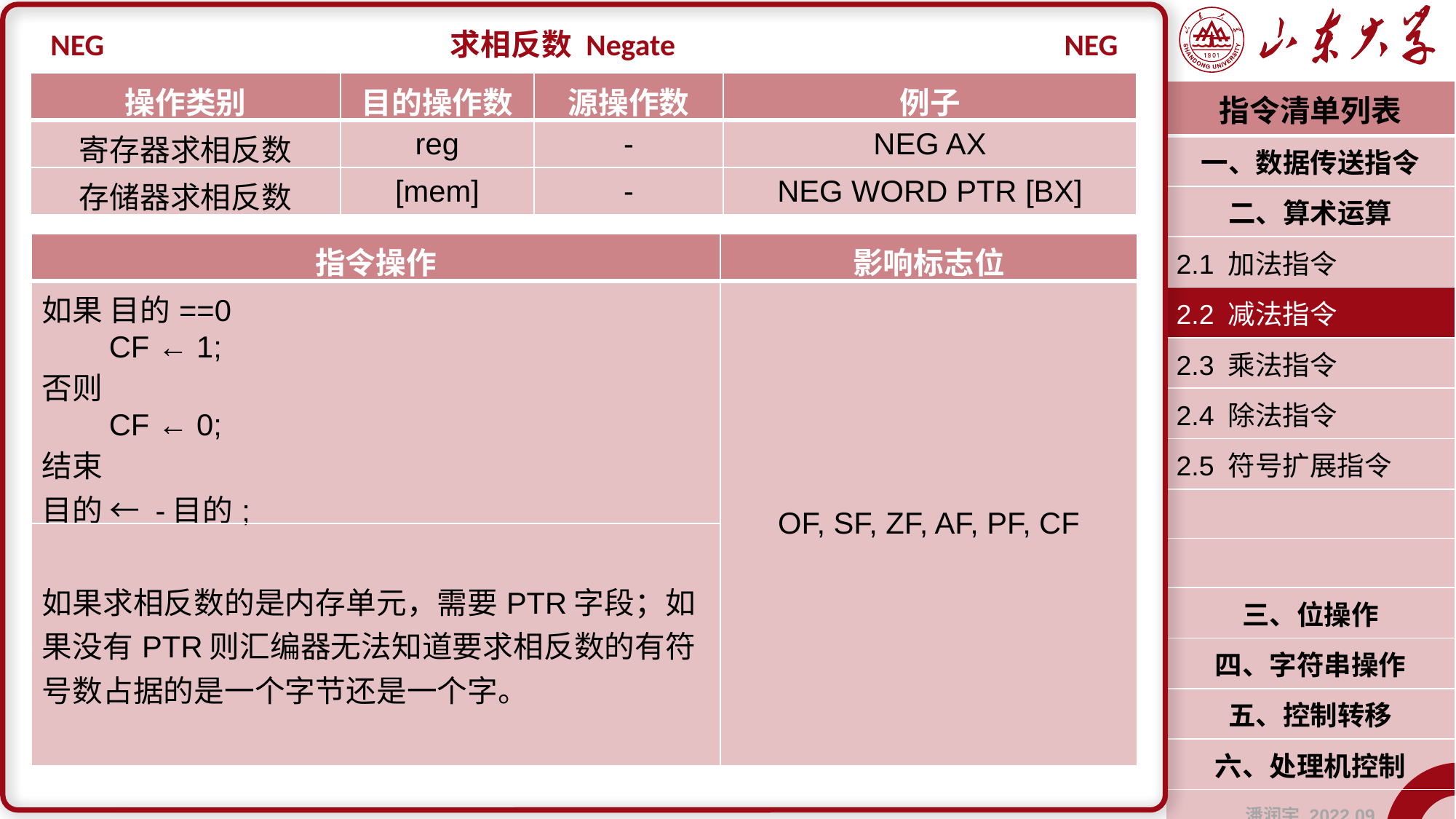

NEG
求相反数 Negate
NEG
| 操作类别 | 目的操作数 | 源操作数 | 例子 |
| --- | --- | --- | --- |
| 寄存器求相反数 | reg | - | NEG AX |
| 存储器求相反数 | [mem] | - | NEG WORD PTR [BX] |
| 指令清单列表 |
| --- |
| 一、数据传送指令 |
| 二、算术运算 |
| 2.1 加法指令 |
| 2.2 减法指令 |
| 2.3 乘法指令 |
| 2.4 除法指令 |
| 2.5 符号扩展指令 |
|  |
|  |
| 三、位操作 |
| 四、字符串操作 |
| 五、控制转移 |
| 六、处理机控制 |
| 潘润宇 2022.09 |
| 指令操作 | 影响标志位 |
| --- | --- |
| 如果 目的==0 CF ← 1; 否则 CF ← 0; 结束 目的 ← -目的; | OF, SF, ZF, AF, PF, CF |
| 如果求相反数的是内存单元，需要PTR字段；如果没有PTR则汇编器无法知道要求相反数的有符号数占据的是一个字节还是一个字。 |  |